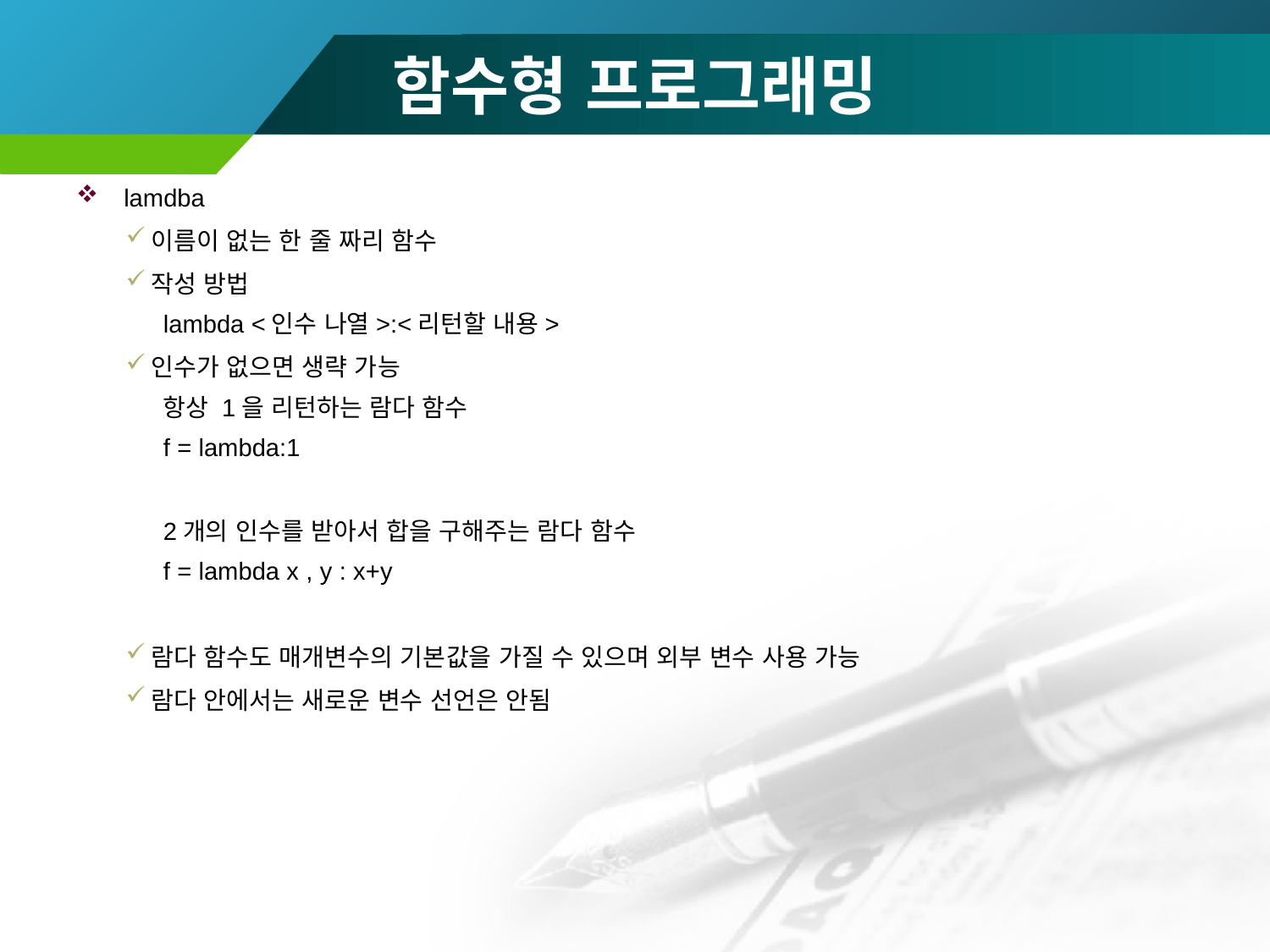

# 함수형 프로그래밍
lamdba
이름이 없는 한 줄 짜리 함수
작성 방법
lambda <인수 나열>:<리턴할 내용>
인수가 없으면 생략 가능
항상 1을 리턴하는 람다 함수
f = lambda:1

2개의 인수를 받아서 합을 구해주는 람다 함수
f = lambda x , y : x+y

람다 함수도 매개변수의 기본값을 가질 수 있으며 외부 변수 사용 가능
람다 안에서는 새로운 변수 선언은 안됨